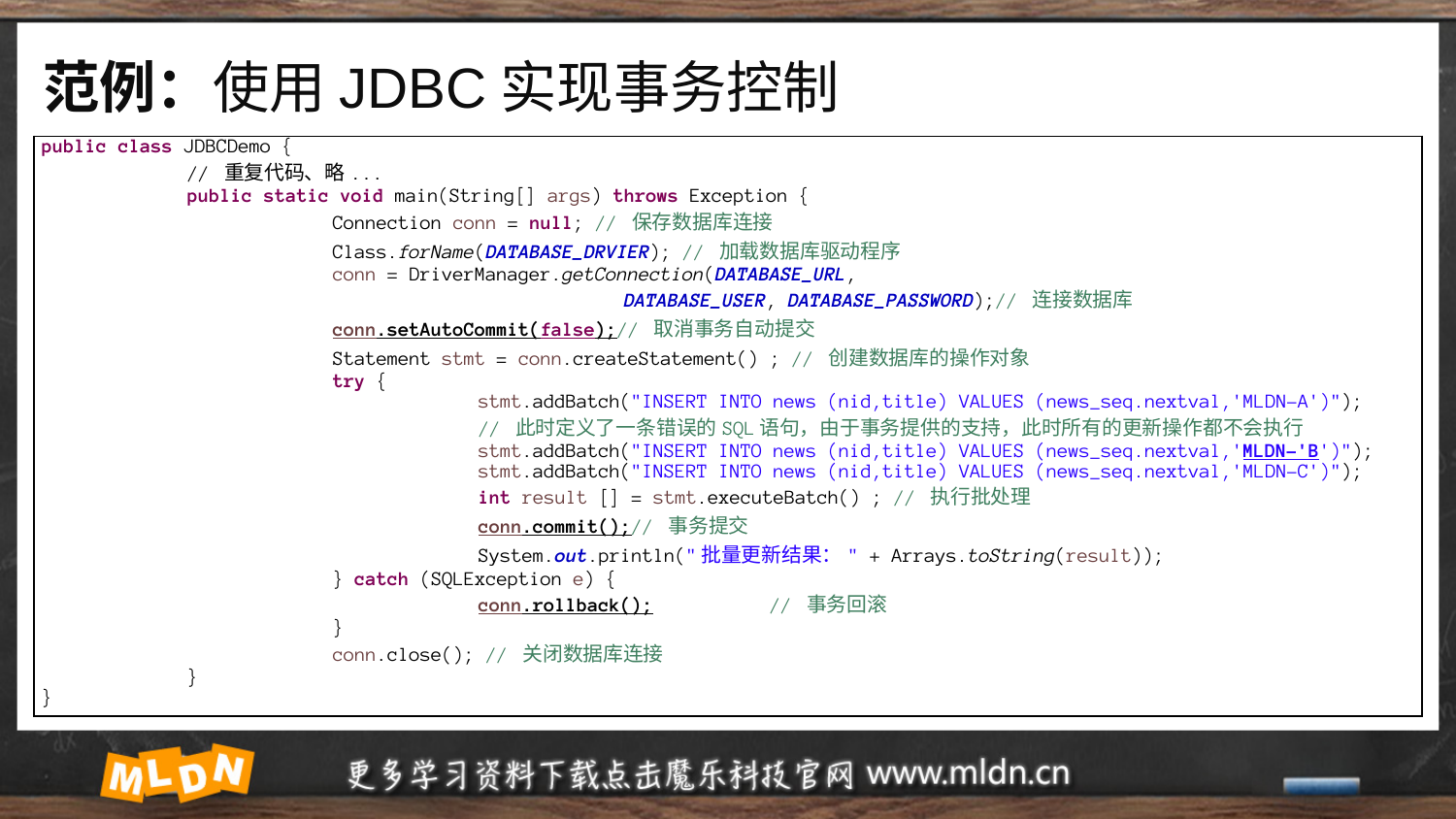

# 范例：使用JDBC实现事务控制
| public class JDBCDemo { // 重复代码、略... public static void main(String[] args) throws Exception { Connection conn = null; // 保存数据库连接 Class.forName(DATABASE\_DRVIER); // 加载数据库驱动程序 conn = DriverManager.getConnection(DATABASE\_URL, DATABASE\_USER, DATABASE\_PASSWORD);// 连接数据库 conn.setAutoCommit(false);// 取消事务自动提交 Statement stmt = conn.createStatement() ; // 创建数据库的操作对象 try { stmt.addBatch("INSERT INTO news (nid,title) VALUES (news\_seq.nextval,'MLDN-A')"); // 此时定义了一条错误的SQL语句，由于事务提供的支持，此时所有的更新操作都不会执行 stmt.addBatch("INSERT INTO news (nid,title) VALUES (news\_seq.nextval,'MLDN-'B')"); stmt.addBatch("INSERT INTO news (nid,title) VALUES (news\_seq.nextval,'MLDN-C')"); int result [] = stmt.executeBatch() ; // 执行批处理 conn.commit();// 事务提交 System.out.println("批量更新结果：" + Arrays.toString(result)); } catch (SQLException e) { conn.rollback(); // 事务回滚 } conn.close(); // 关闭数据库连接 } } |
| --- |